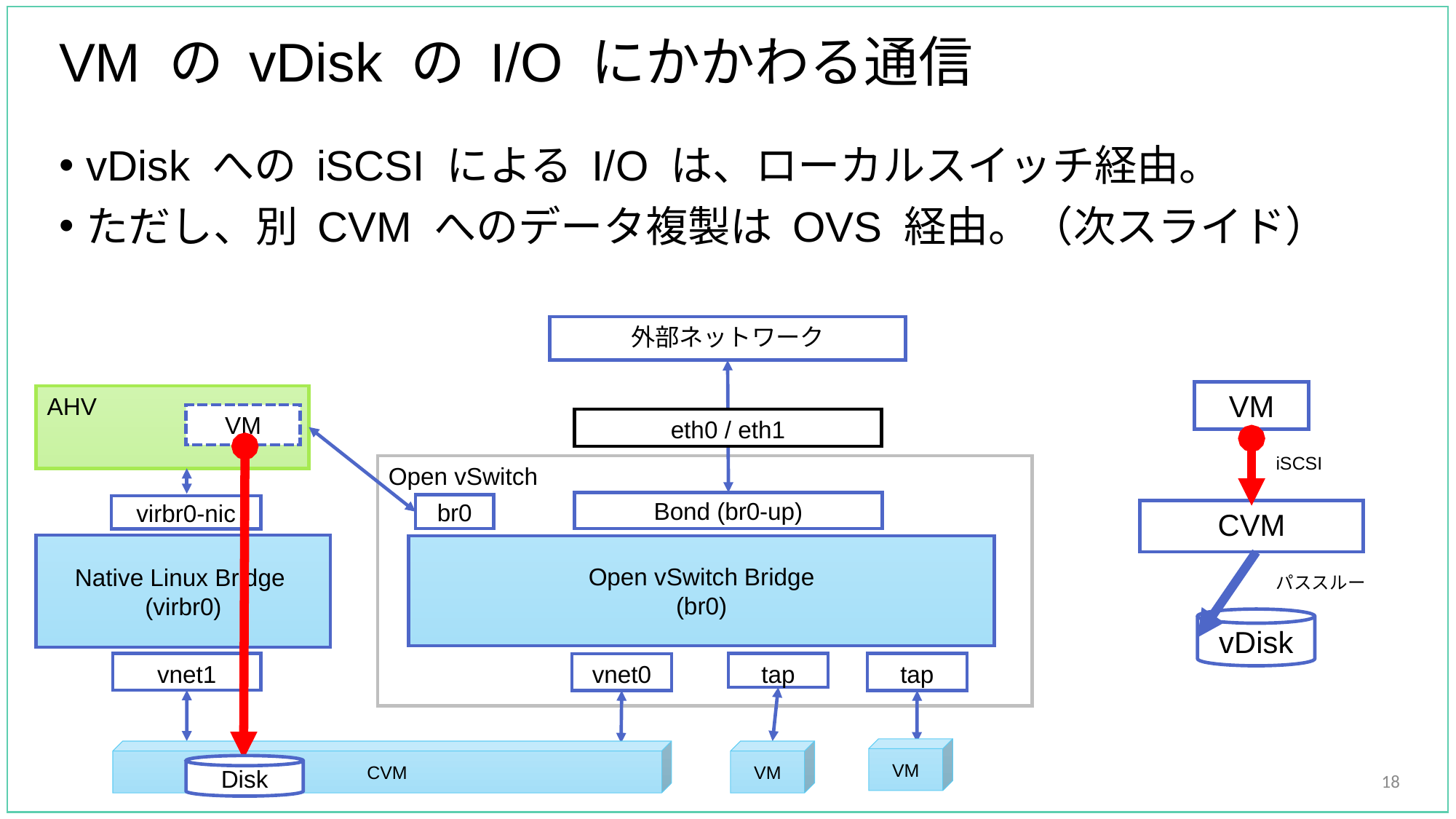

# VM の vDisk の I/O にかかわる通信
vDisk への iSCSI による I/O は、ローカルスイッチ経由。
ただし、別 CVM へのデータ複製は OVS 経由。（次スライド）
外部ネットワーク
VM
AHV
VM
eth0 / eth1
iSCSI
Open vSwitch
Bond (br0-up)
br0
virbr0-nic
CVM
Native Linux Bridge
(virbr0)
Open vSwitch Bridge
(br0)
パススルー
vDisk
vnet1
tap
tap
vnet0
VM
CVM
VM
Disk
18